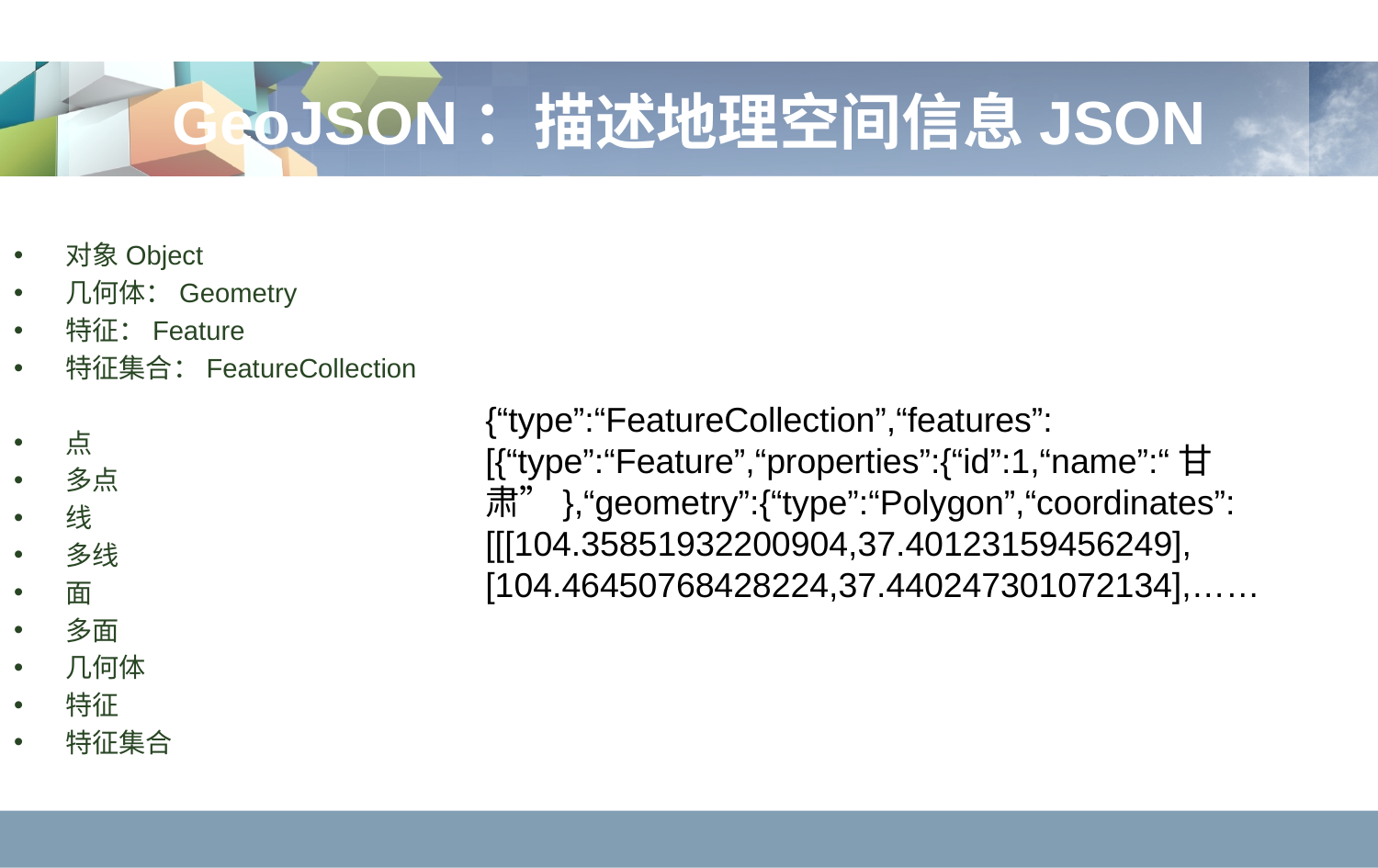

# GeoJSON：描述地理空间信息JSON
对象Object
几何体：Geometry
特征：Feature
特征集合：FeatureCollection

点
多点
线
多线
面
多面
几何体
特征
特征集合
{“type”:“FeatureCollection”,“features”:[{“type”:“Feature”,“properties”:{“id”:1,“name”:“甘肃”},“geometry”:{“type”:“Polygon”,“coordinates”:[[[104.35851932200904,37.40123159456249],[104.46450768428224,37.440247301072134],……